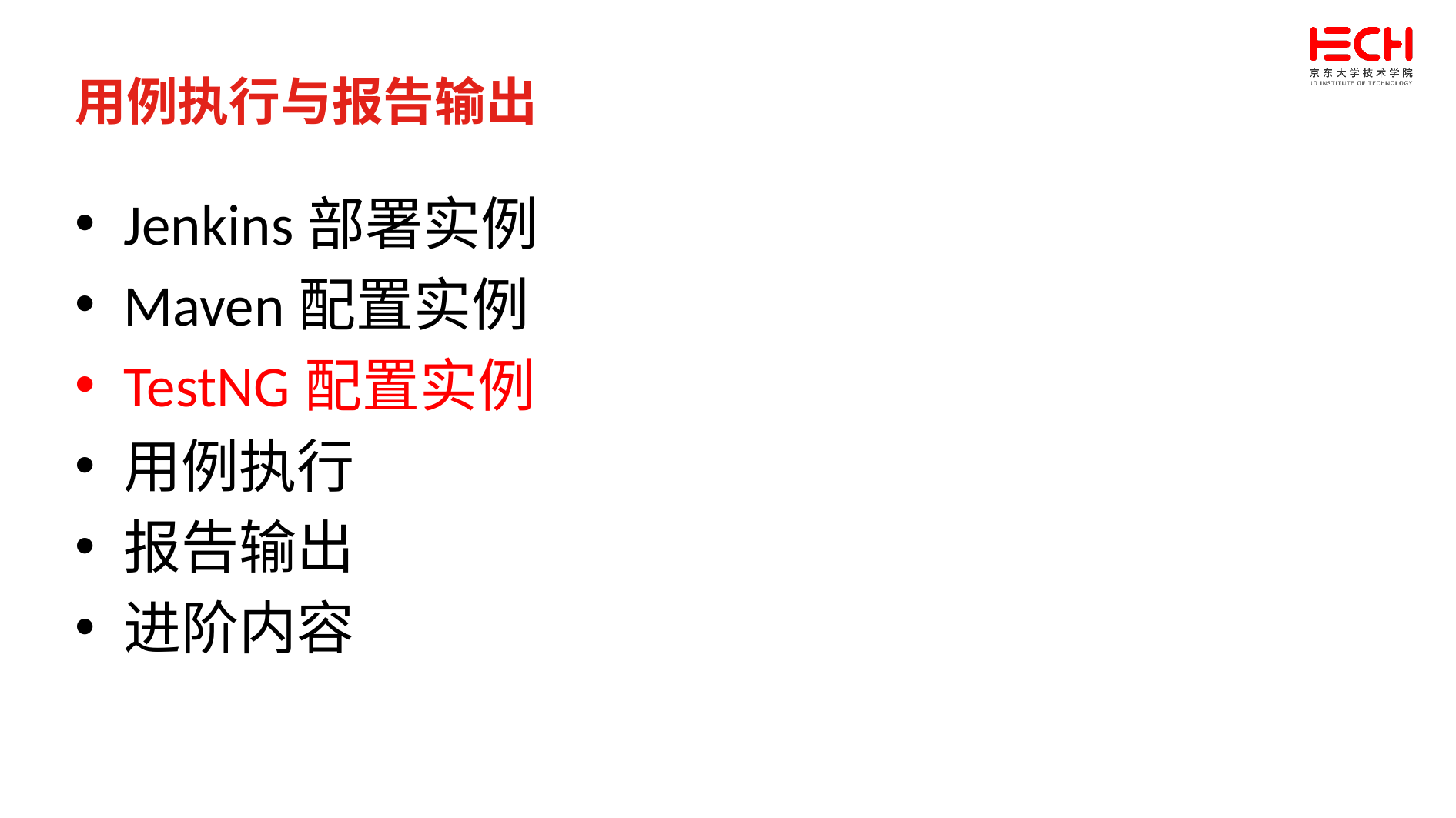

用例执行与报告输出
Jenkins部署实例
Maven配置实例
TestNG配置实例
用例执行
报告输出
进阶内容